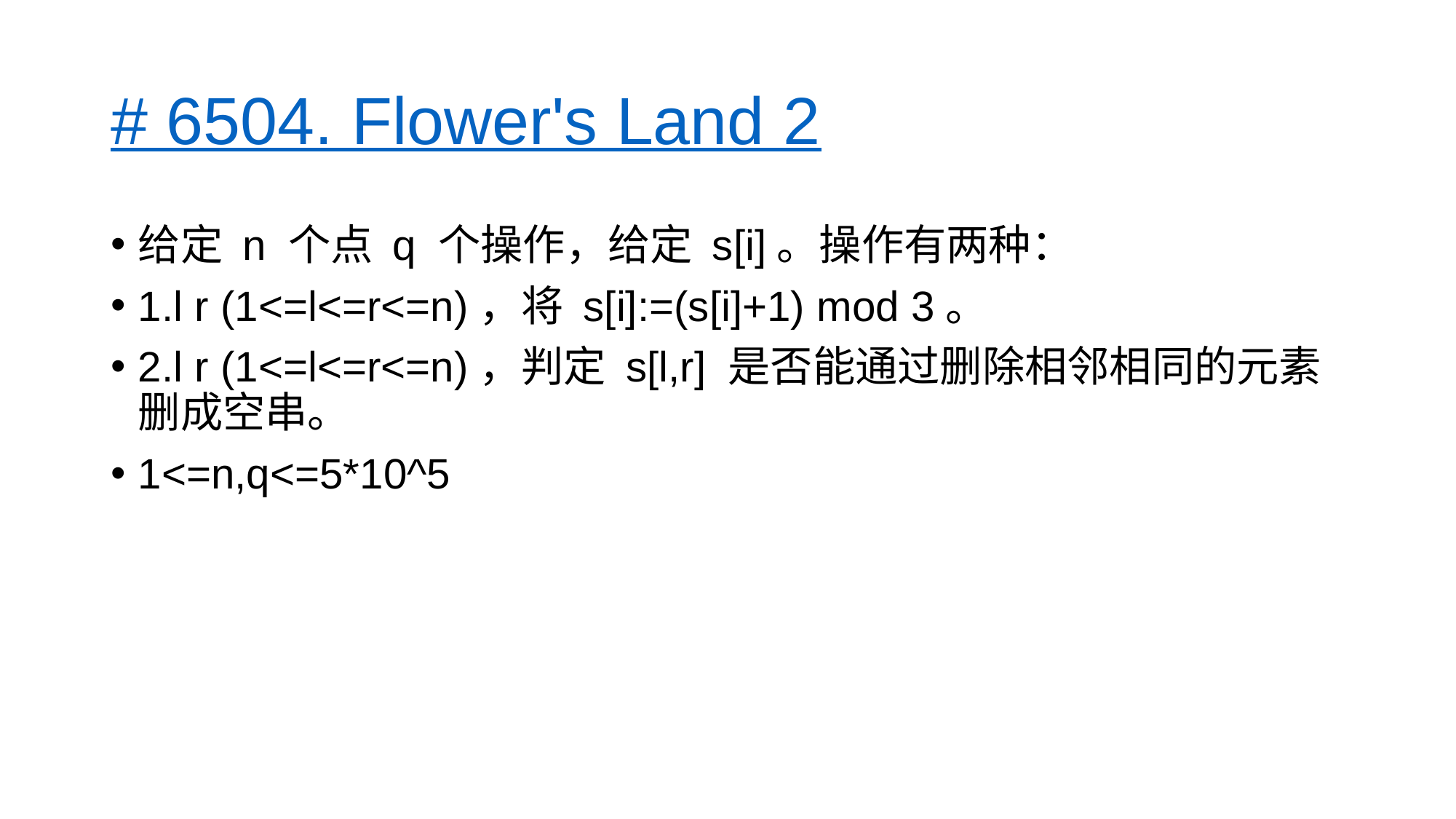

# # 6504. Flower's Land 2
给定 n 个点 q 个操作，给定 s[i]。操作有两种：
1.l r (1<=l<=r<=n)，将 s[i]:=(s[i]+1) mod 3。
2.l r (1<=l<=r<=n)，判定 s[l,r] 是否能通过删除相邻相同的元素删成空串。
1<=n,q<=5*10^5